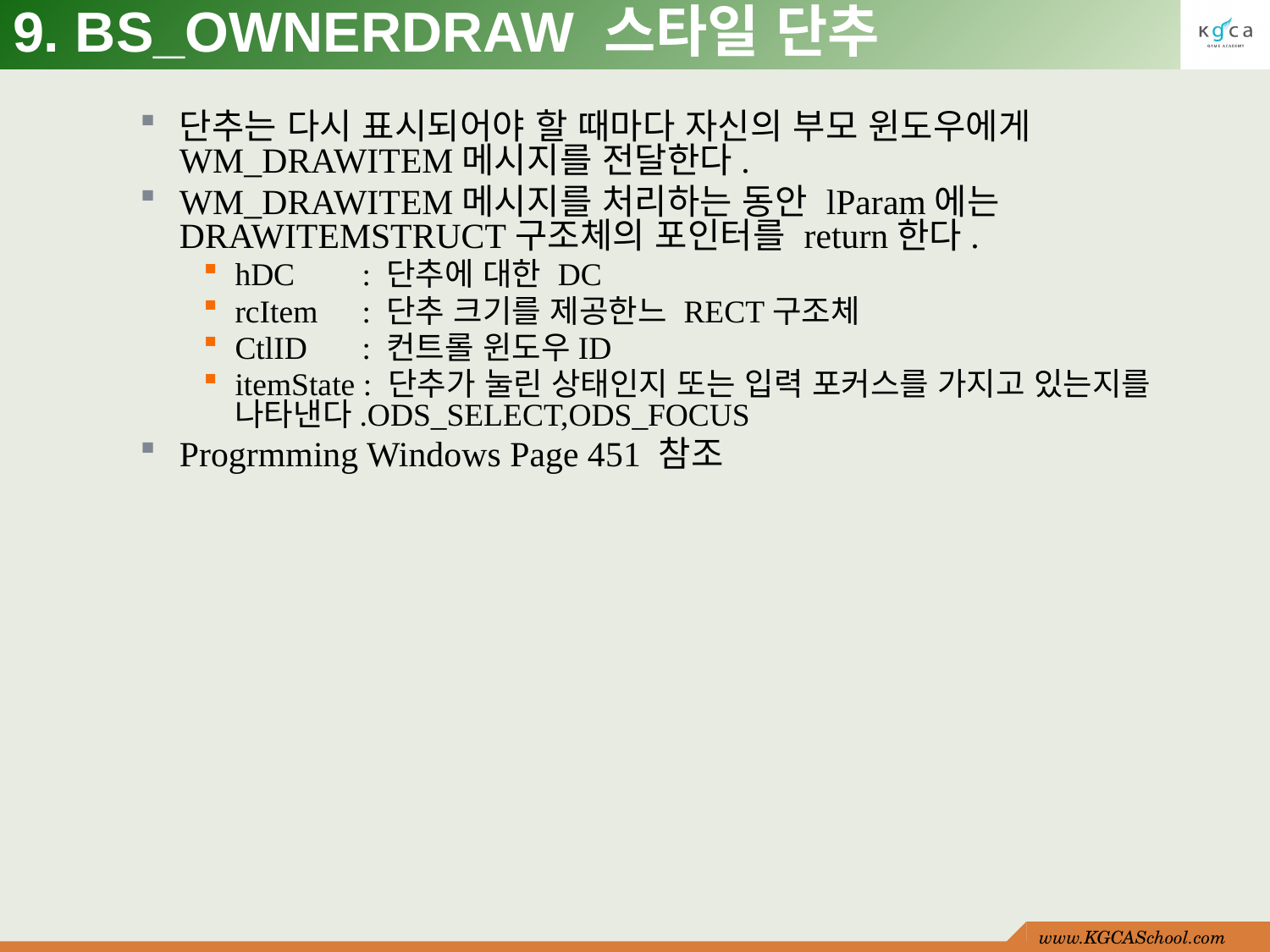

# 9. BS_OWNERDRAW 스타일 단추
단추는 다시 표시되어야 할 때마다 자신의 부모 윈도우에게 WM_DRAWITEM메시지를 전달한다.
WM_DRAWITEM메시지를 처리하는 동안 lParam에는 DRAWITEMSTRUCT구조체의 포인터를 return한다.
hDC	: 단추에 대한 DC
rcItem	: 단추 크기를 제공한느 RECT구조체
CtlID	: 컨트롤 윈도우ID
itemState : 단추가 눌린 상태인지 또는 입력 포커스를 가지고 있는지를 나타낸다.ODS_SELECT,ODS_FOCUS
Progrmming Windows Page 451 참조